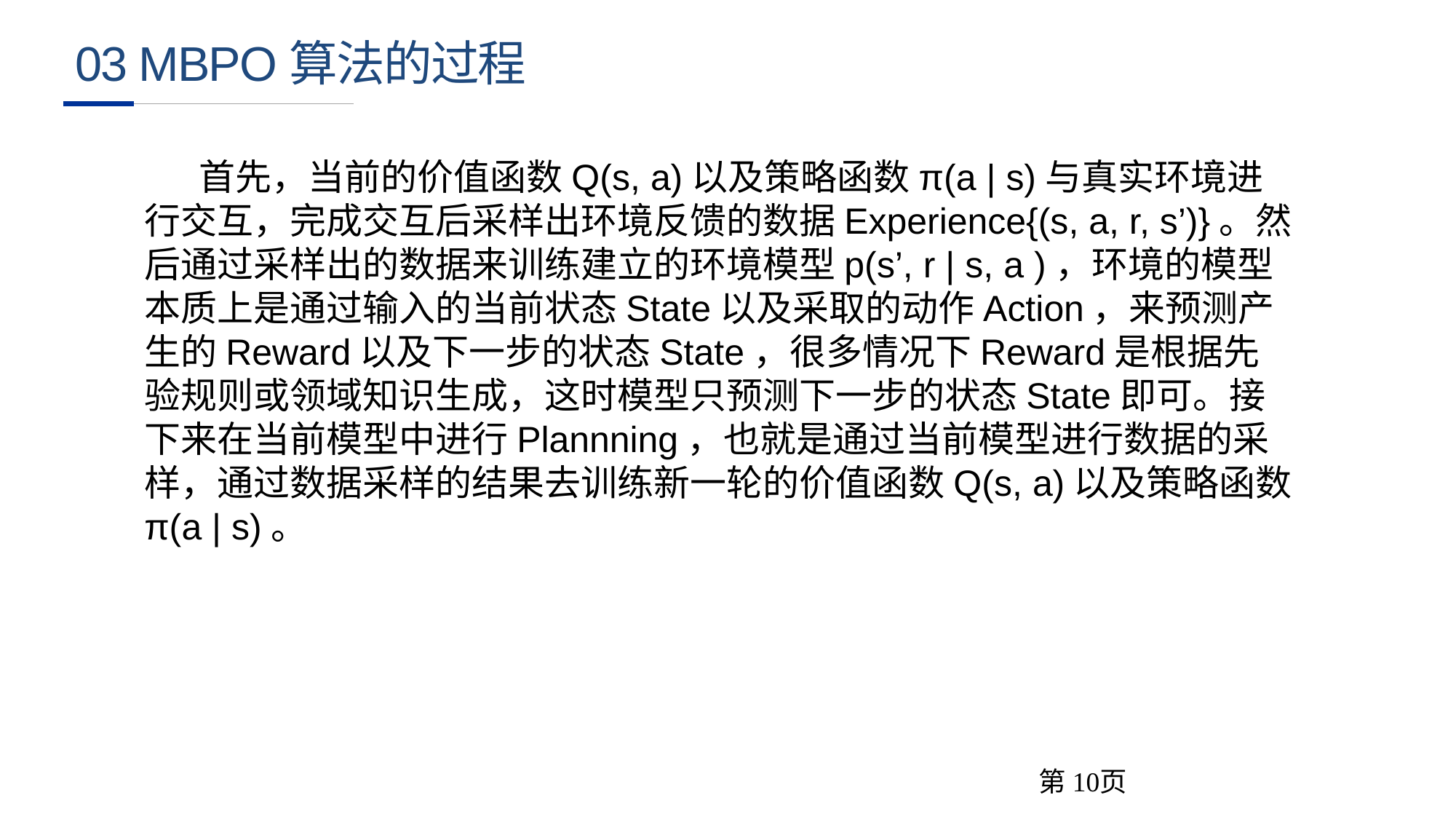

03 MBPO算法的过程

首先，当前的价值函数Q(s, a)以及策略函数π(a | s)与真实环境进行交互，完成交互后采样出环境反馈的数据Experience{(s, a, r, s’)}。然后通过采样出的数据来训练建立的环境模型p(s’, r | s, a )，环境的模型本质上是通过输入的当前状态State以及采取的动作Action，来预测产生的Reward以及下一步的状态State，很多情况下Reward是根据先验规则或领域知识生成，这时模型只预测下一步的状态State即可。接下来在当前模型中进行Plannning，也就是通过当前模型进行数据的采样，通过数据采样的结果去训练新一轮的价值函数Q(s, a)以及策略函数π(a | s)。
第10页